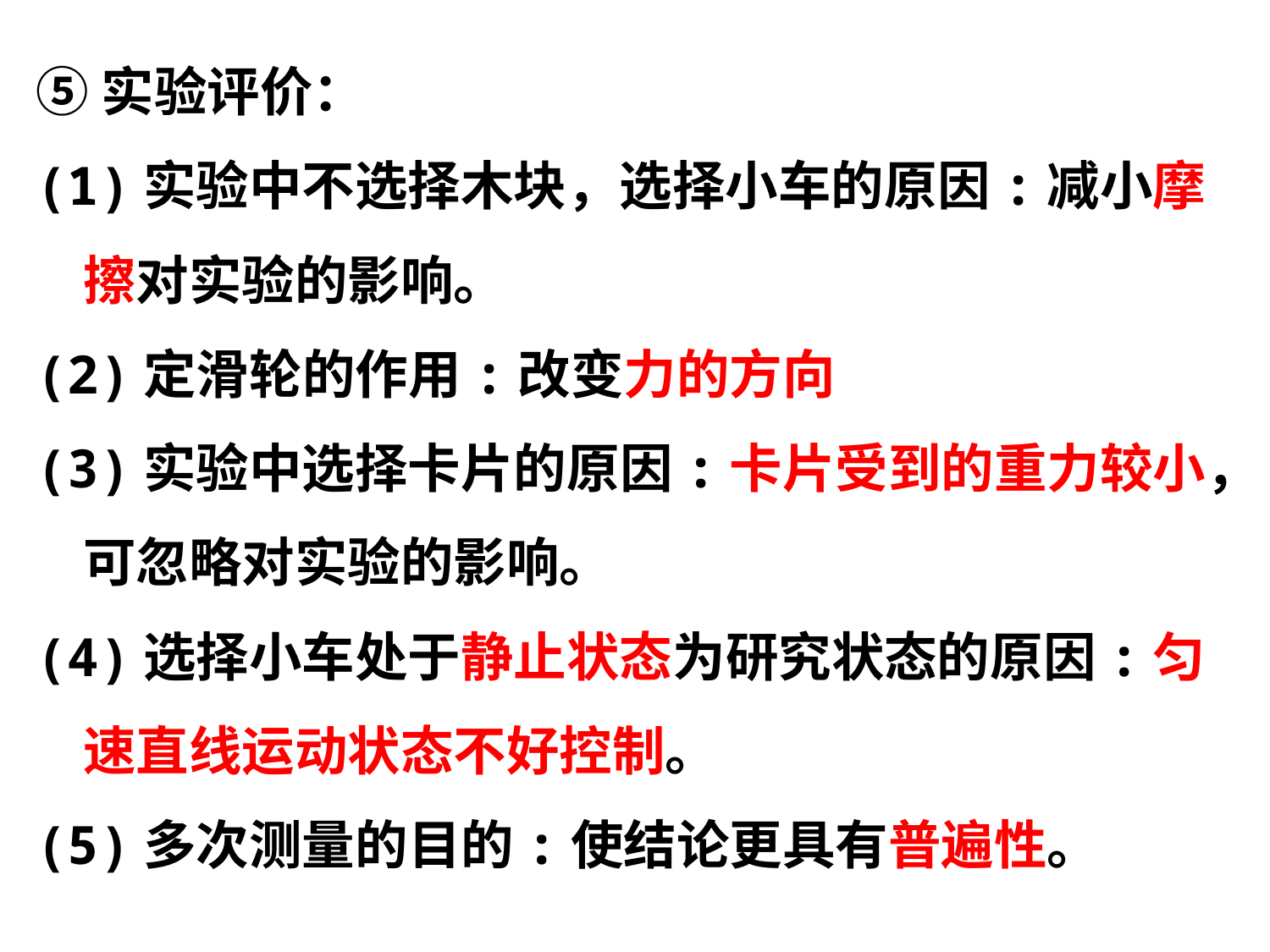

⑤实验评价：
(1)实验中不选择木块，选择小车的原因:减小摩擦对实验的影响。
(2)定滑轮的作用:改变力的方向
(3)实验中选择卡片的原因:卡片受到的重力较小，可忽略对实验的影响。
(4)选择小车处于静止状态为研究状态的原因:匀速直线运动状态不好控制。
(5)多次测量的目的:使结论更具有普遍性。